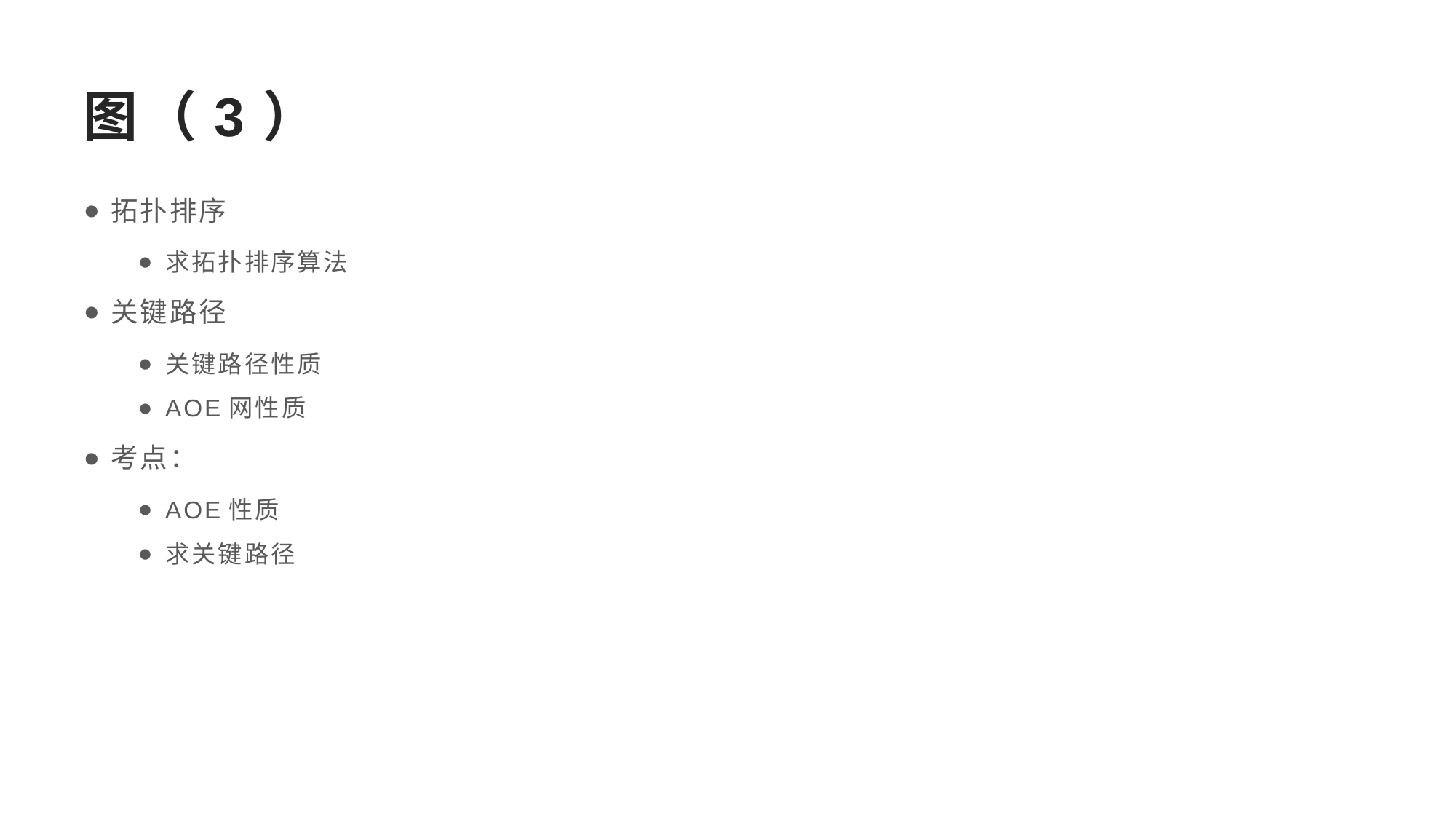

# 图（3）
拓扑排序
求拓扑排序算法
关键路径
关键路径性质
AOE网性质
考点：
AOE性质
求关键路径